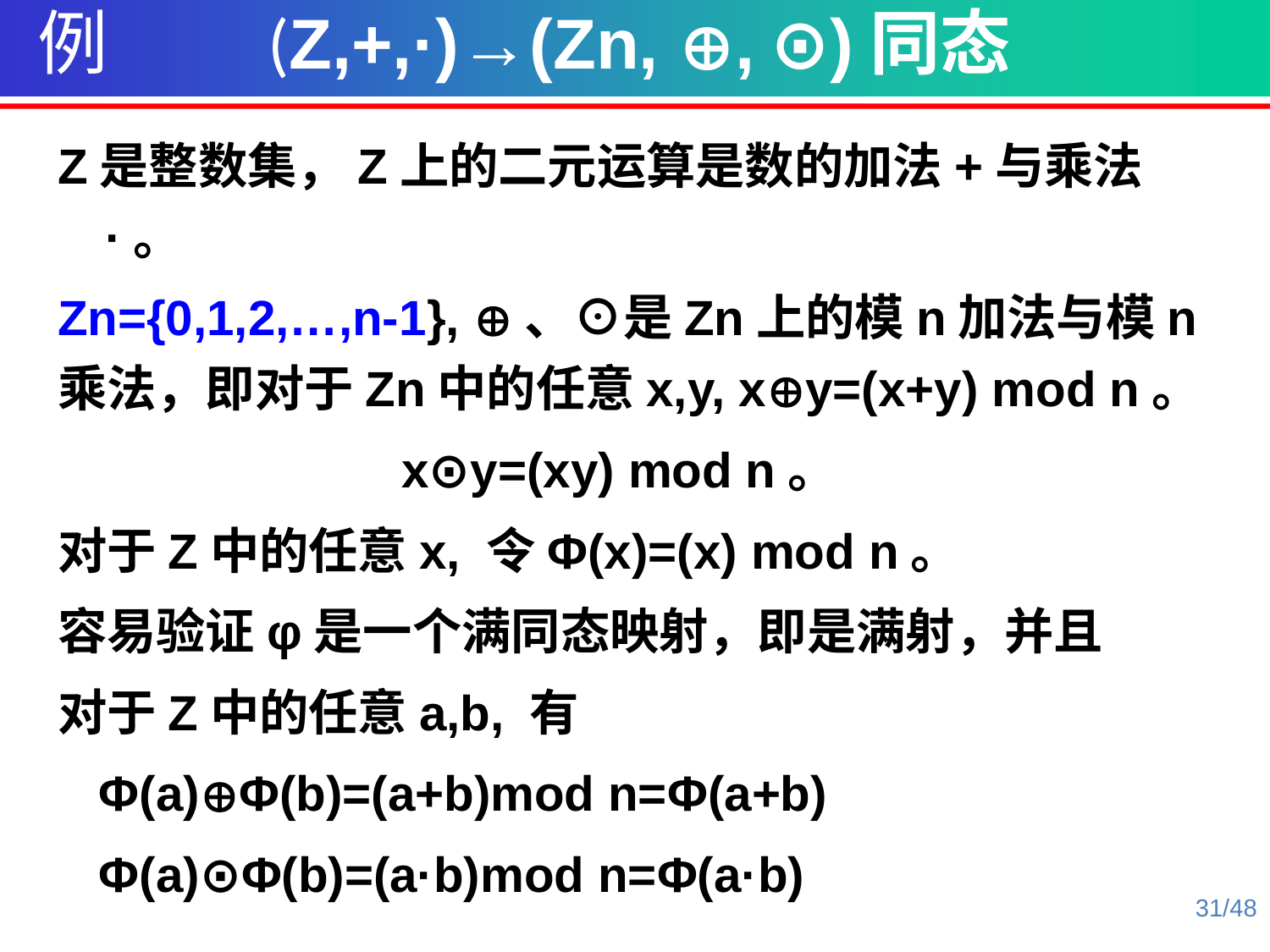

例         (Z,+,·)→(Zn, ⊕, ⊙)同态
Z是整数集，Z上的二元运算是数的加法+与乘法·。
Zn={0,1,2,…,n-1}, ⊕、⊙是Zn上的模n加法与模n乘法，即对于Zn中的任意x,y, x⊕y=(x+y) mod n。
                         x⊙y=(xy) mod n。
对于Z中的任意x, 令Φ(x)=(x) mod n。
容易验证φ是一个满同态映射，即是满射，并且
对于Z中的任意a,b, 有
   Φ(a)⊕Φ(b)=(a+b)mod n=Φ(a+b)
   Φ(a)⊙Φ(b)=(a·b)mod n=Φ(a·b)
31/48